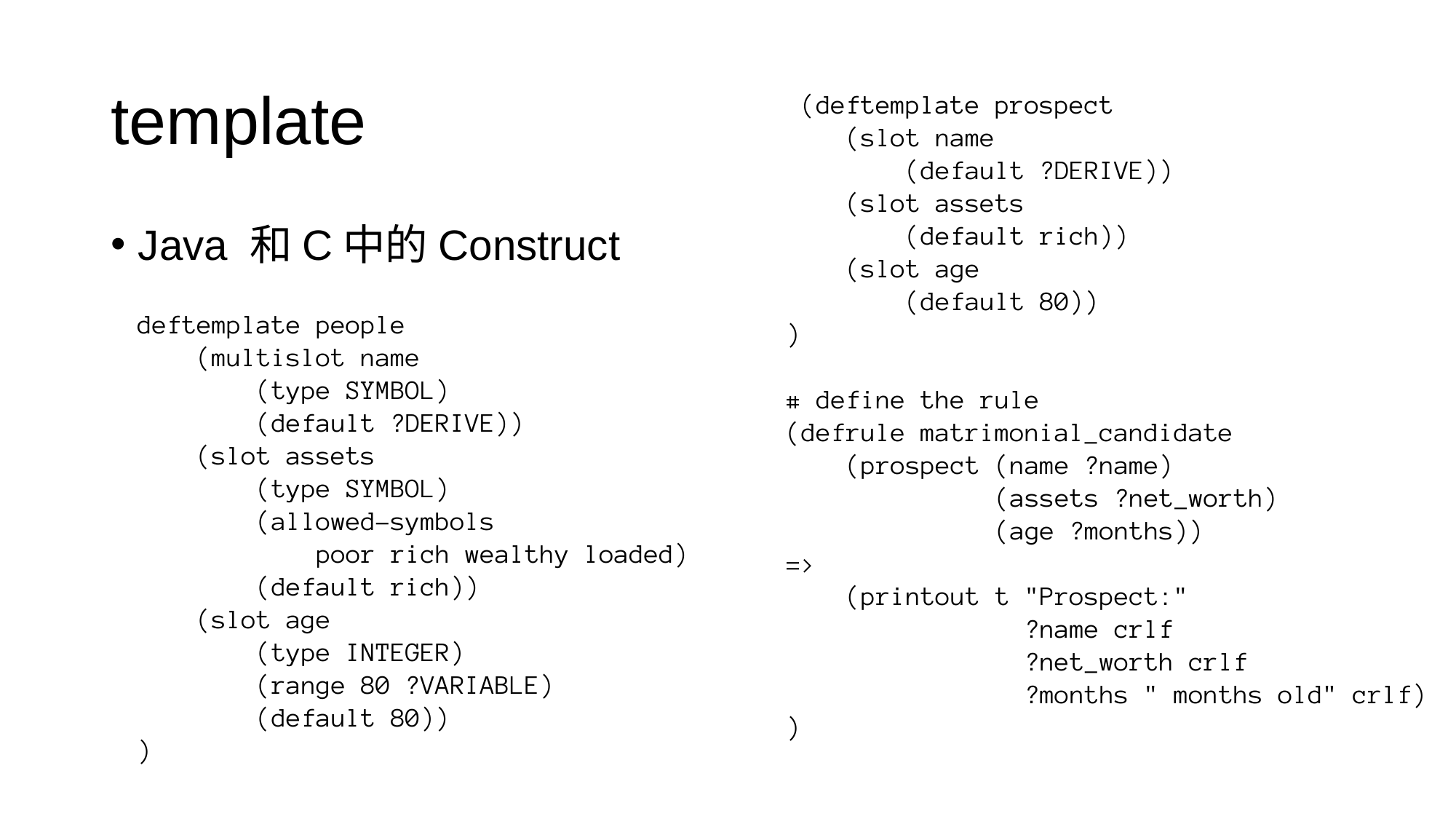

# template
 (deftemplate prospect
    (slot name
        (default ?DERIVE))
    (slot assets
        (default rich))
    (slot age
        (default 80))
)

# define the rule
(defrule matrimonial_candidate
    (prospect (name ?name)
              (assets ?net_worth)
              (age ?months))
=>
    (printout t "Prospect:"
                ?name crlf
                ?net_worth crlf
                ?months " months old" crlf)
)

Java 和C中的Construct

deftemplate people
    (multislot name
        (type SYMBOL)
        (default ?DERIVE))
    (slot assets
        (type SYMBOL)
        (allowed-symbols
            poor rich wealthy loaded)
        (default rich))
    (slot age
        (type INTEGER)
        (range 80 ?VARIABLE)
        (default 80))
)